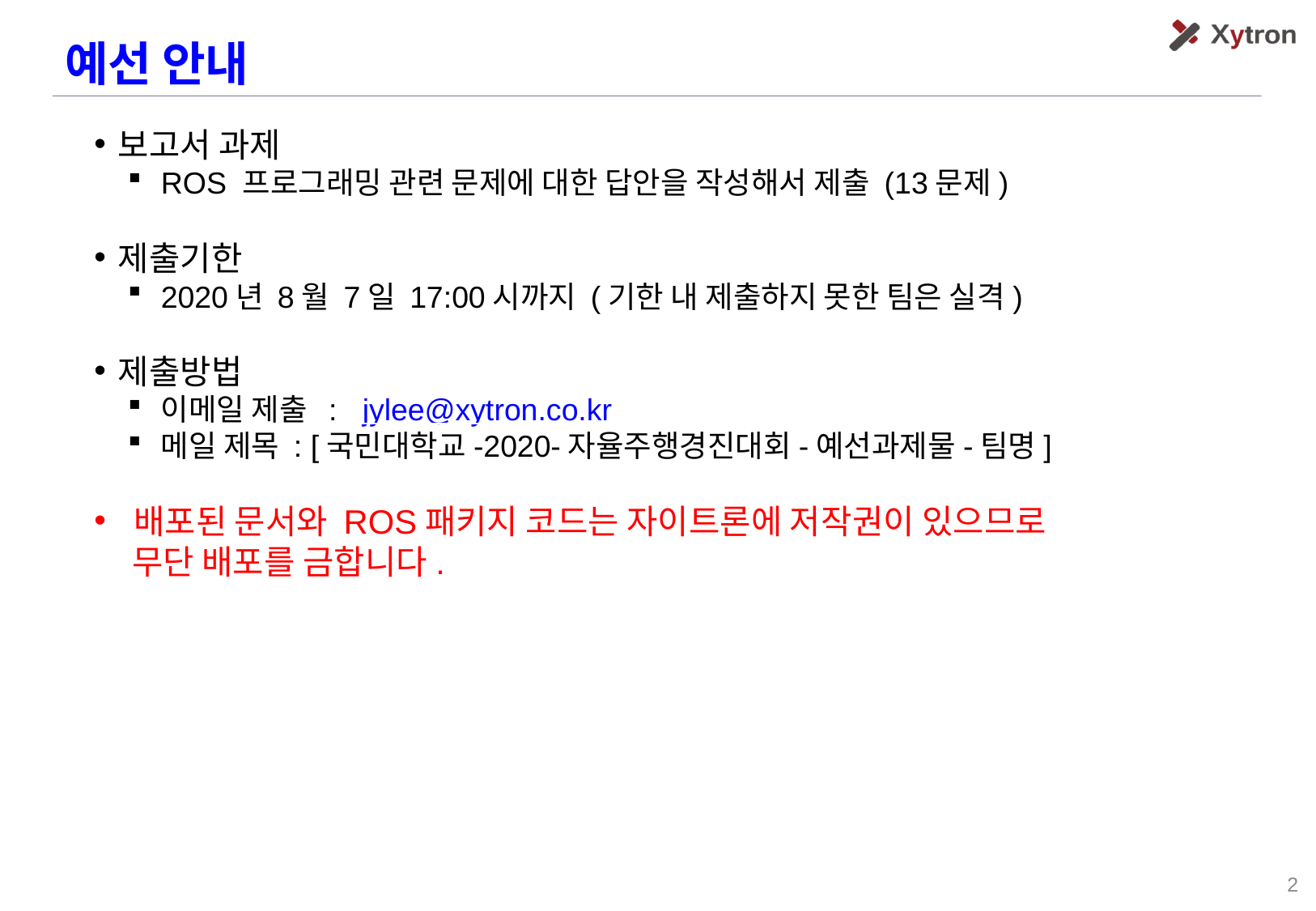

예선 안내
보고서 과제
ROS 프로그래밍 관련 문제에 대한 답안을 작성해서 제출 (13문제)

제출기한
2020년 8월 7일 17:00시까지 (기한 내 제출하지 못한 팀은 실격)

제출방법
이메일 제출  :   jylee@xytron.co.kr
메일 제목 : [국민대학교-2020-자율주행경진대회-예선과제물-팀명]

 배포된 문서와 ROS패키지 코드는 자이트론에 저작권이 있으므로
    무단 배포를 금합니다.

2